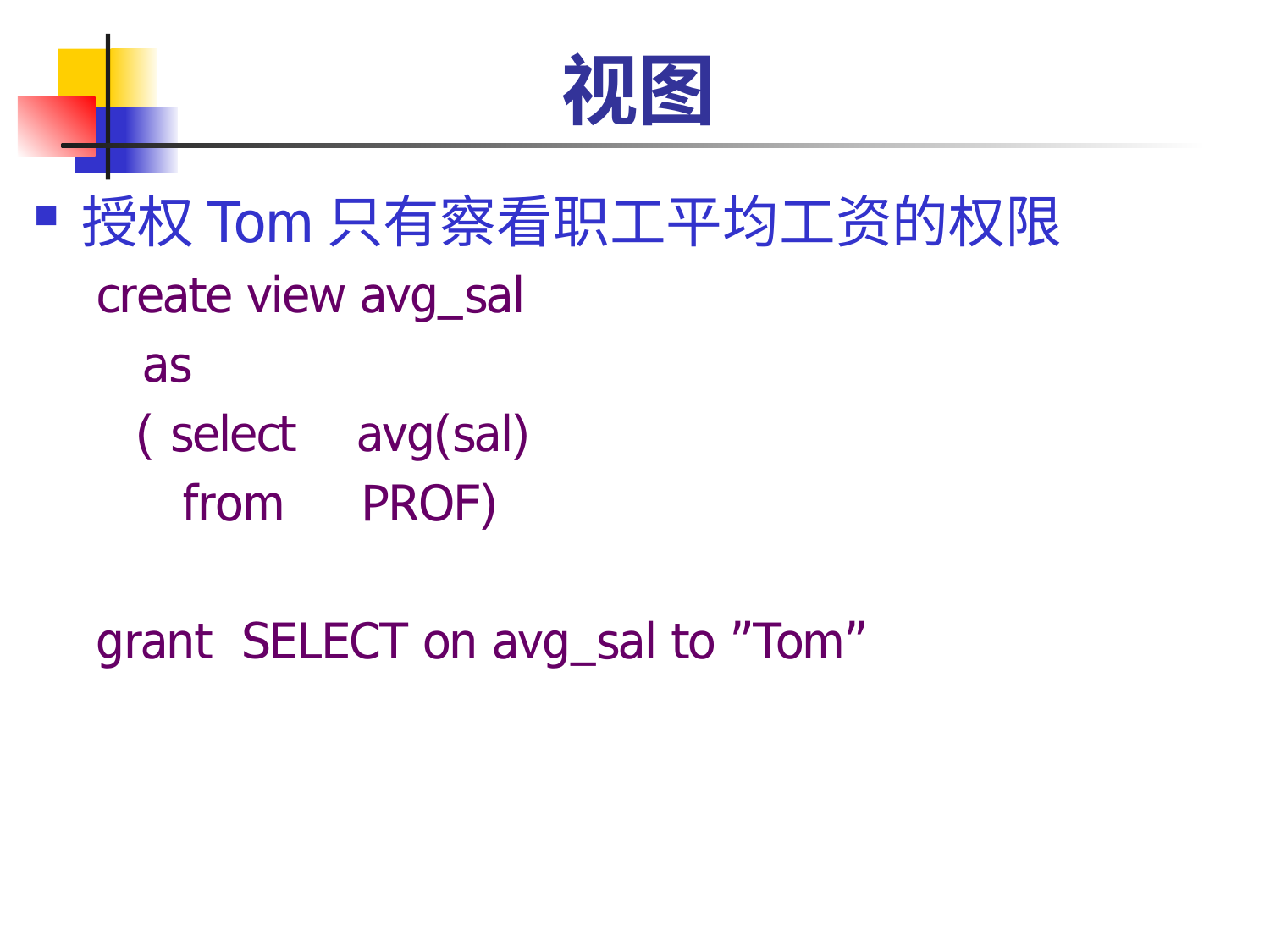

# 视图
授权Tom只有察看职工平均工资的权限
create view avg_sal
   as
	( select    avg(sal)
	   from     PROF)

grant  SELECT on avg_sal to ”Tom”